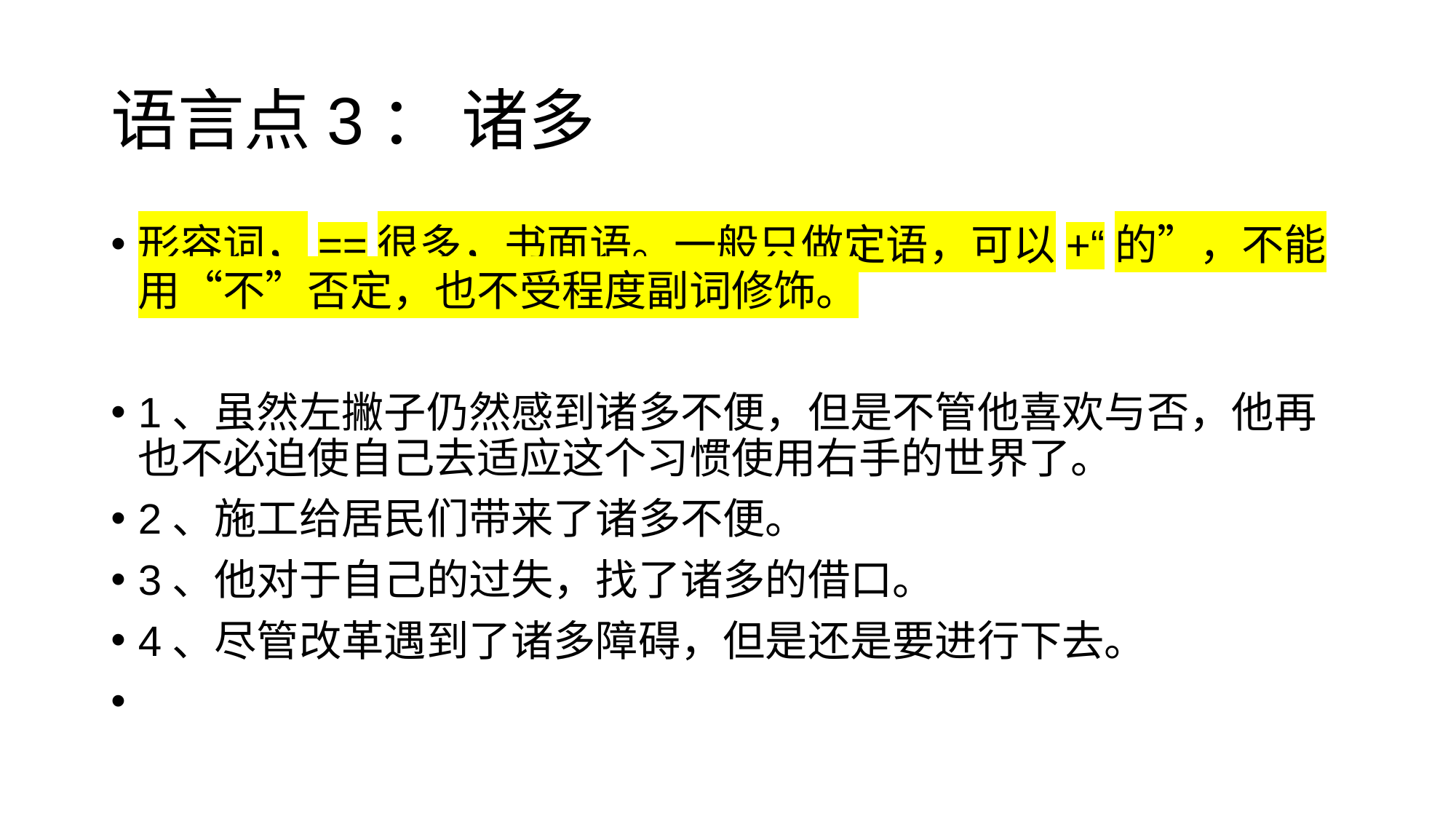

# 语言点3： 诸多
形容词，==很多，书面语。一般只做定语，可以+“的”，不能用“不”否定，也不受程度副词修饰。

1、虽然左撇子仍然感到诸多不便，‌‌但是不管他喜欢与否，‌‌他再也不必迫使自己去适应这个习惯使用右手的世界了。
‌‌2、施工给居民们带来了诸多不便‌。
3、他对于自己的过失，‌‌找了诸多的借口。
4、‌‌尽管改革遇到了诸多障碍，‌‌但是还是要进行下去。
‌‌